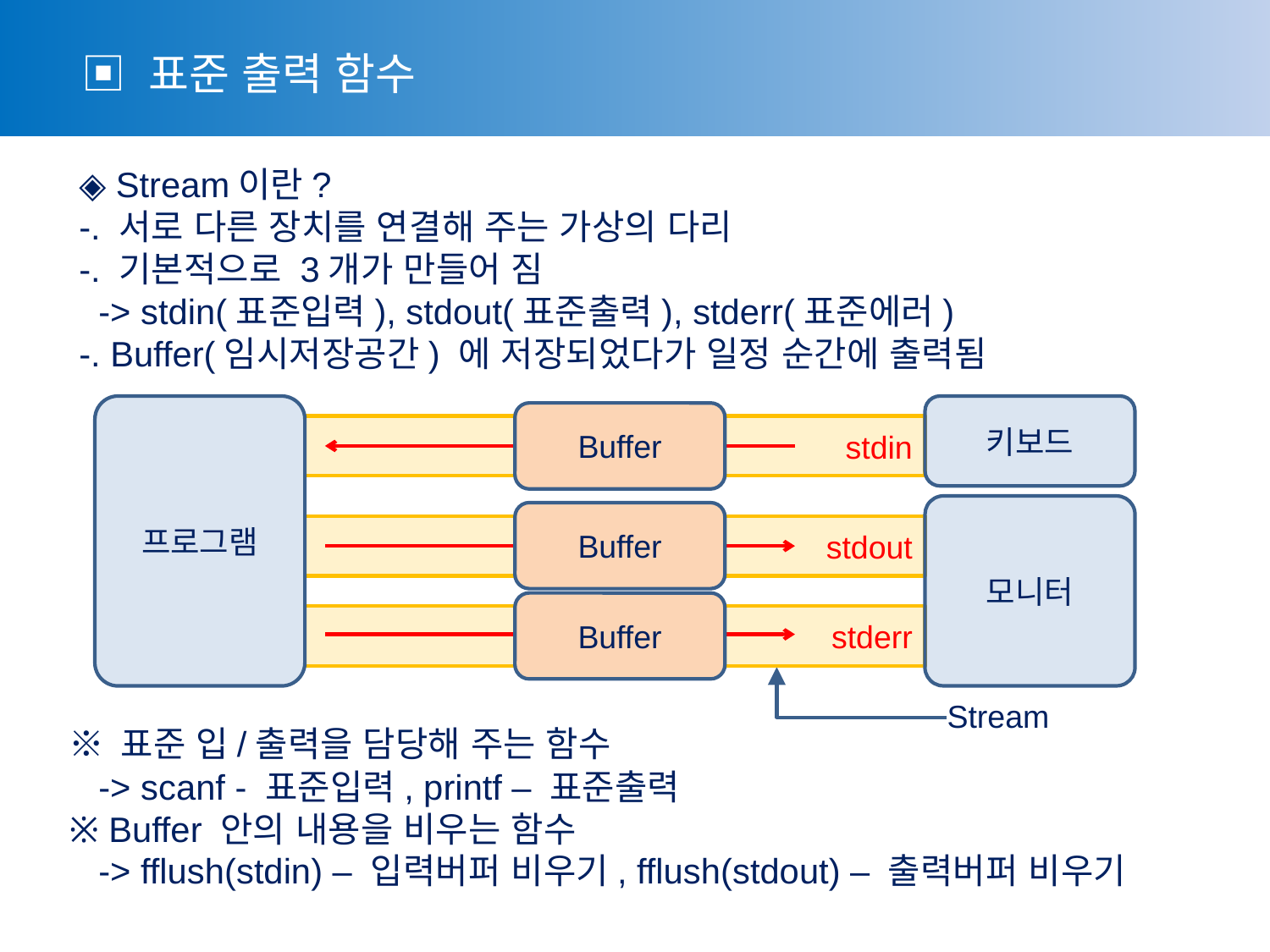

▣ 표준 출력 함수
 ◈ Stream이란?
 -. 서로 다른 장치를 연결해 주는 가상의 다리
 -. 기본적으로 3개가 만들어 짐
   -> stdin(표준입력), stdout(표준출력), stderr(표준에러)
 -. Buffer(임시저장공간) 에 저장되었다가 일정 순간에 출력됨
프로그램
키보드
모니터
Buffer
Buffer
Buffer
stdin
stdout
stderr

Stream
※ 표준 입/출력을 담당해 주는 함수
   -> scanf - 표준입력, printf – 표준출력
※ Buffer 안의 내용을 비우는 함수
   -> fflush(stdin) – 입력버퍼 비우기, fflush(stdout) – 출력버퍼 비우기